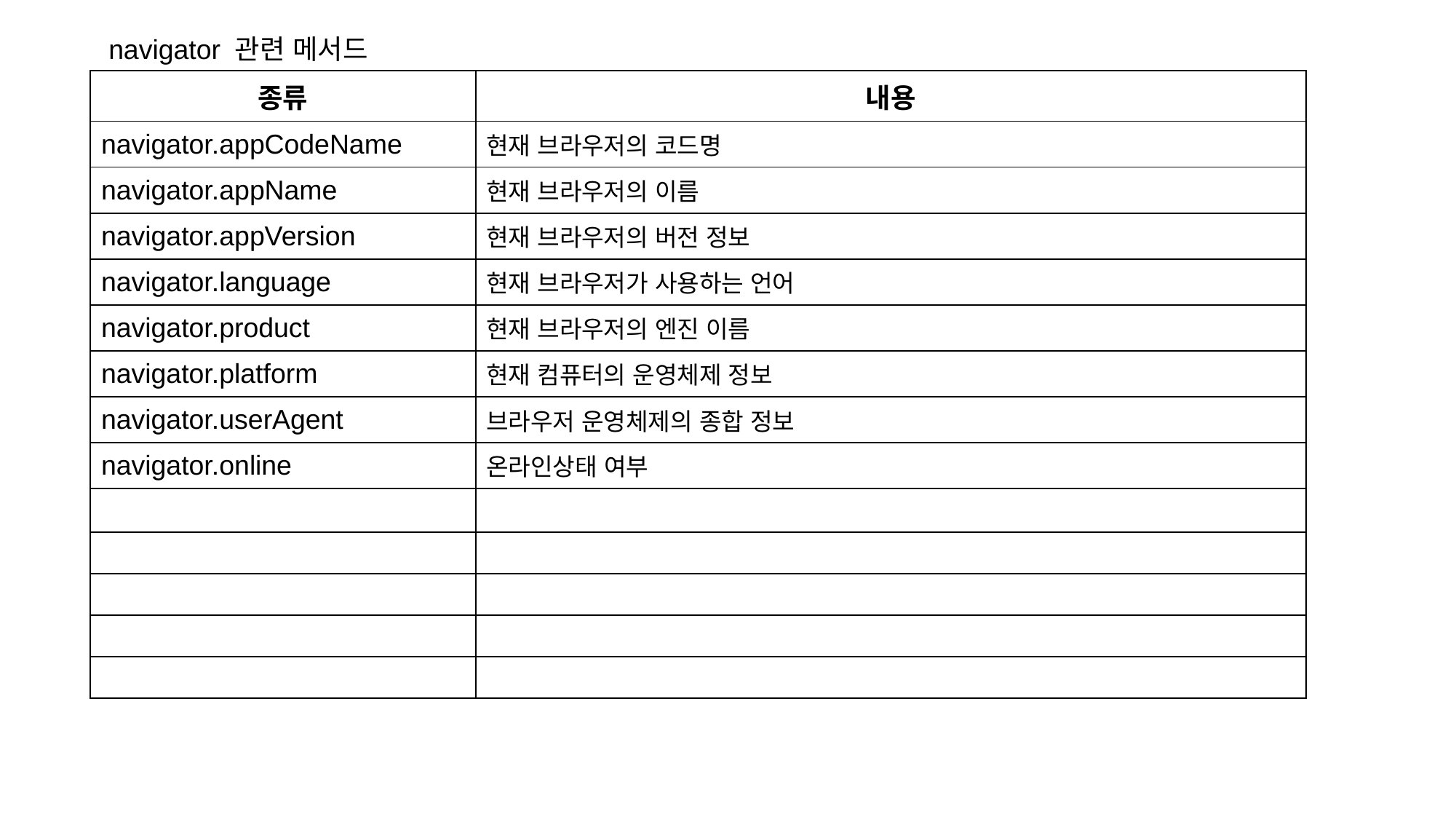

navigator 관련 메서드
| 종류 | 내용 |
| --- | --- |
| navigator.appCodeName | 현재 브라우저의 코드명 |
| navigator.appName | 현재 브라우저의 이름 |
| navigator.appVersion | 현재 브라우저의 버전 정보 |
| navigator.language | 현재 브라우저가 사용하는 언어 |
| navigator.product | 현재 브라우저의 엔진 이름 |
| navigator.platform | 현재 컴퓨터의 운영체제 정보 |
| navigator.userAgent | 브라우저 운영체제의 종합 정보 |
| navigator.online | 온라인상태 여부 |
|  |  |
|  |  |
|  |  |
|  |  |
|  |  |